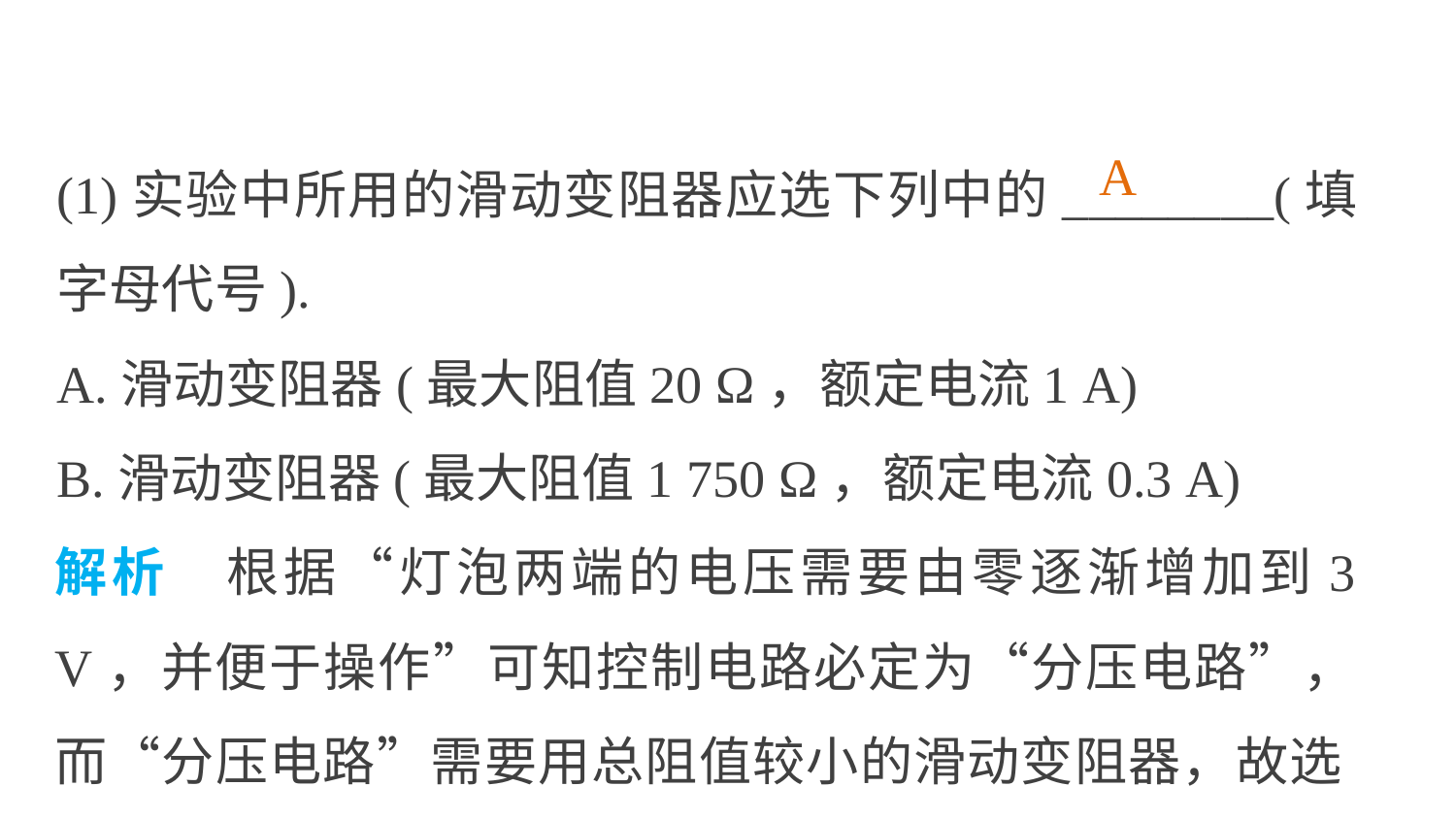

(1)实验中所用的滑动变阻器应选下列中的________(填字母代号).
A.滑动变阻器(最大阻值20 Ω，额定电流1 A)
B.滑动变阻器(最大阻值1 750 Ω，额定电流0.3 A)
A
解析　根据“灯泡两端的电压需要由零逐渐增加到3 V，并便于操作”可知控制电路必定为“分压电路”，而“分压电路”需要用总阻值较小的滑动变阻器，故选A.